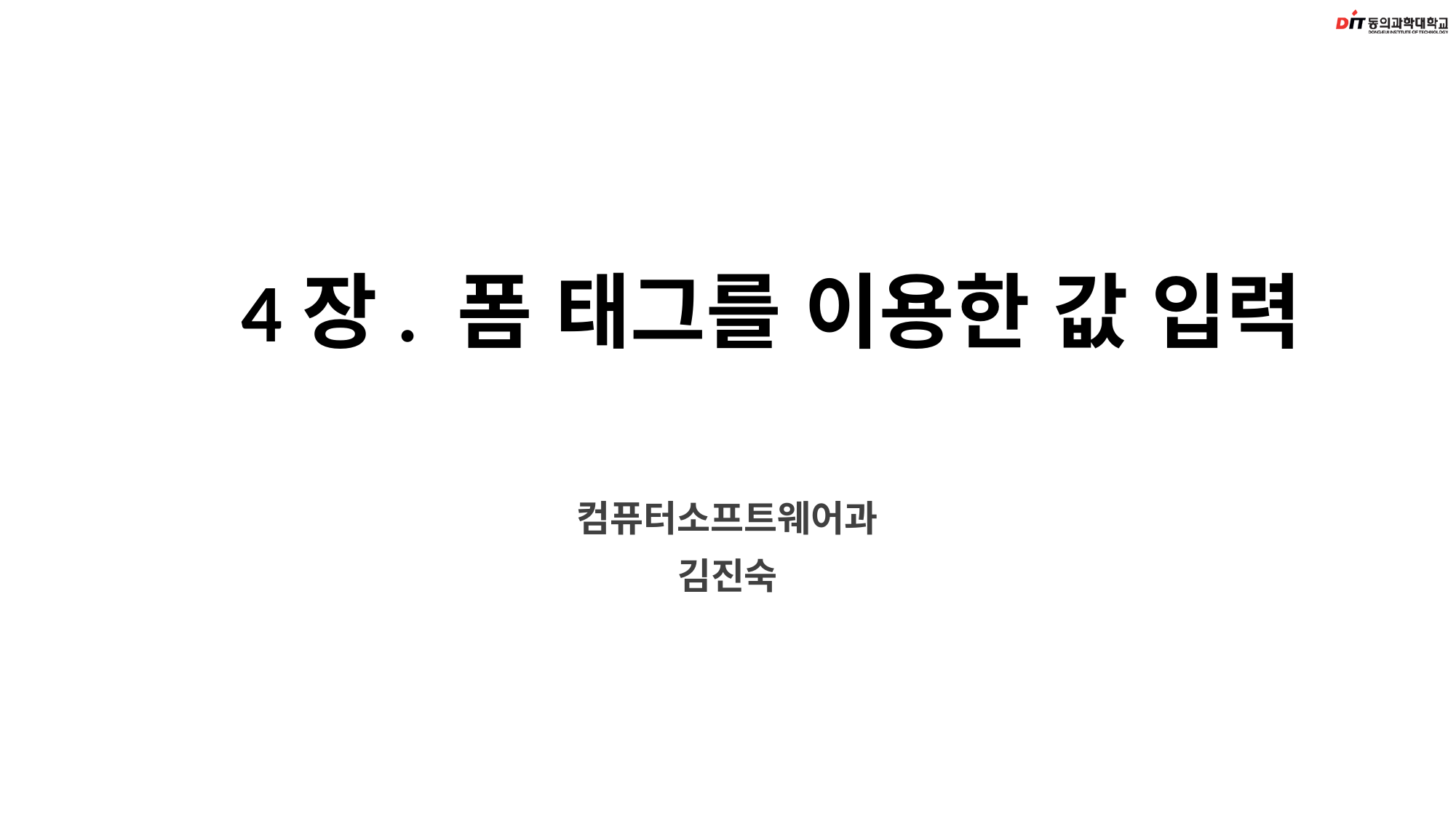

# 4장. 폼 태그를 이용한 값 입력
컴퓨터소프트웨어과
김진숙